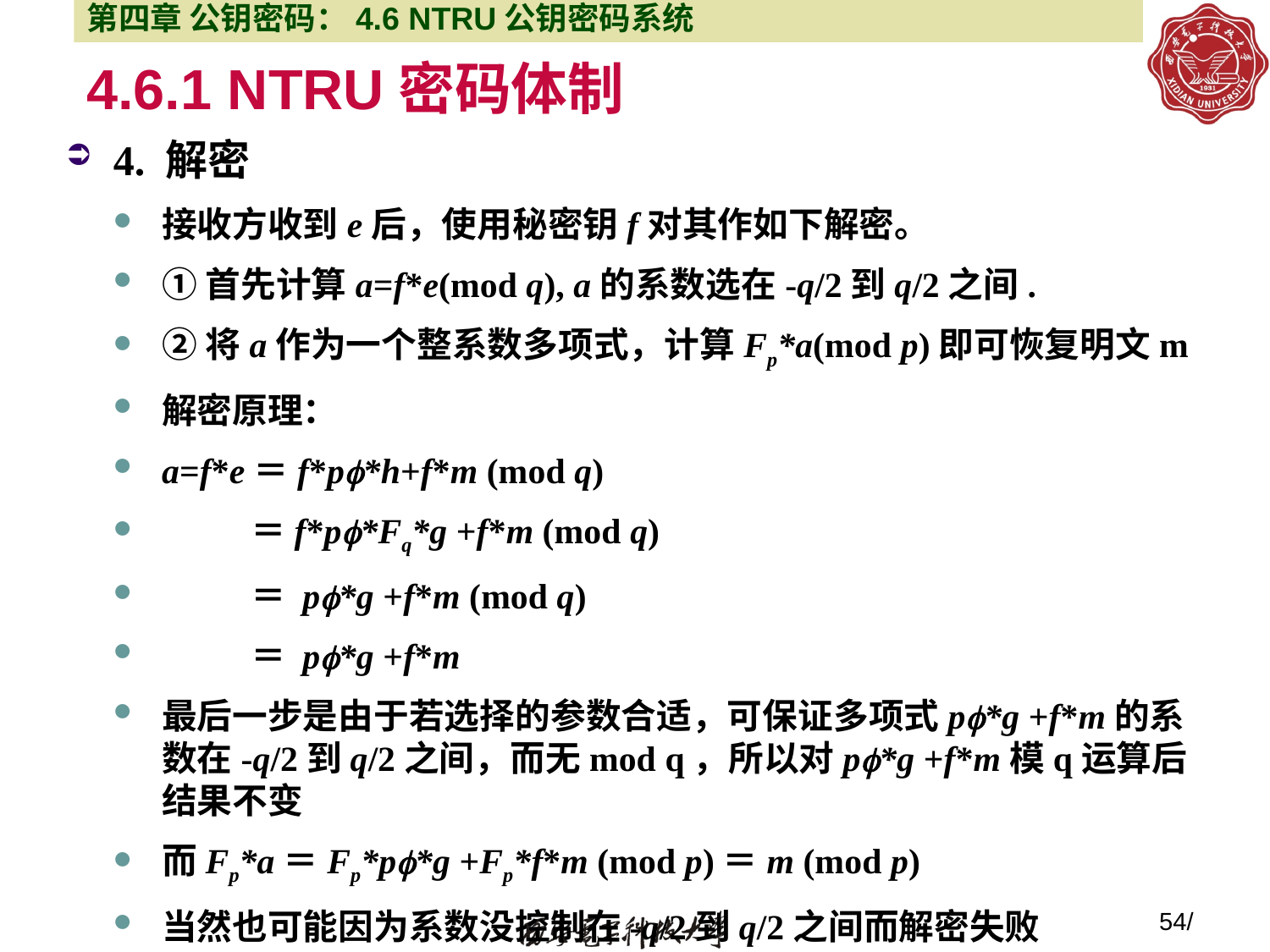

第四章 公钥密码：4.6 NTRU公钥密码系统
# 4.6.1 NTRU密码体制
4. 解密
接收方收到e后，使用秘密钥f对其作如下解密。
①首先计算a=f*e(mod q), a的系数选在-q/2到q/2之间.
②将a作为一个整系数多项式，计算Fp*a(mod p)即可恢复明文m
解密原理：
a=f*e＝f*pφ*h+f*m (mod q)
          ＝f*pφ*Fq*g +f*m (mod q)
          ＝ pφ*g +f*m (mod q)
          ＝ pφ*g +f*m
最后一步是由于若选择的参数合适，可保证多项式pφ*g +f*m的系数在-q/2到q/2之间，而无mod q，所以对pφ*g +f*m模q运算后结果不变
而Fp*a＝Fp*pφ*g +Fp*f*m (mod p)＝m (mod p)
当然也可能因为系数没控制在-q/2到q/2之间而解密失败
54/